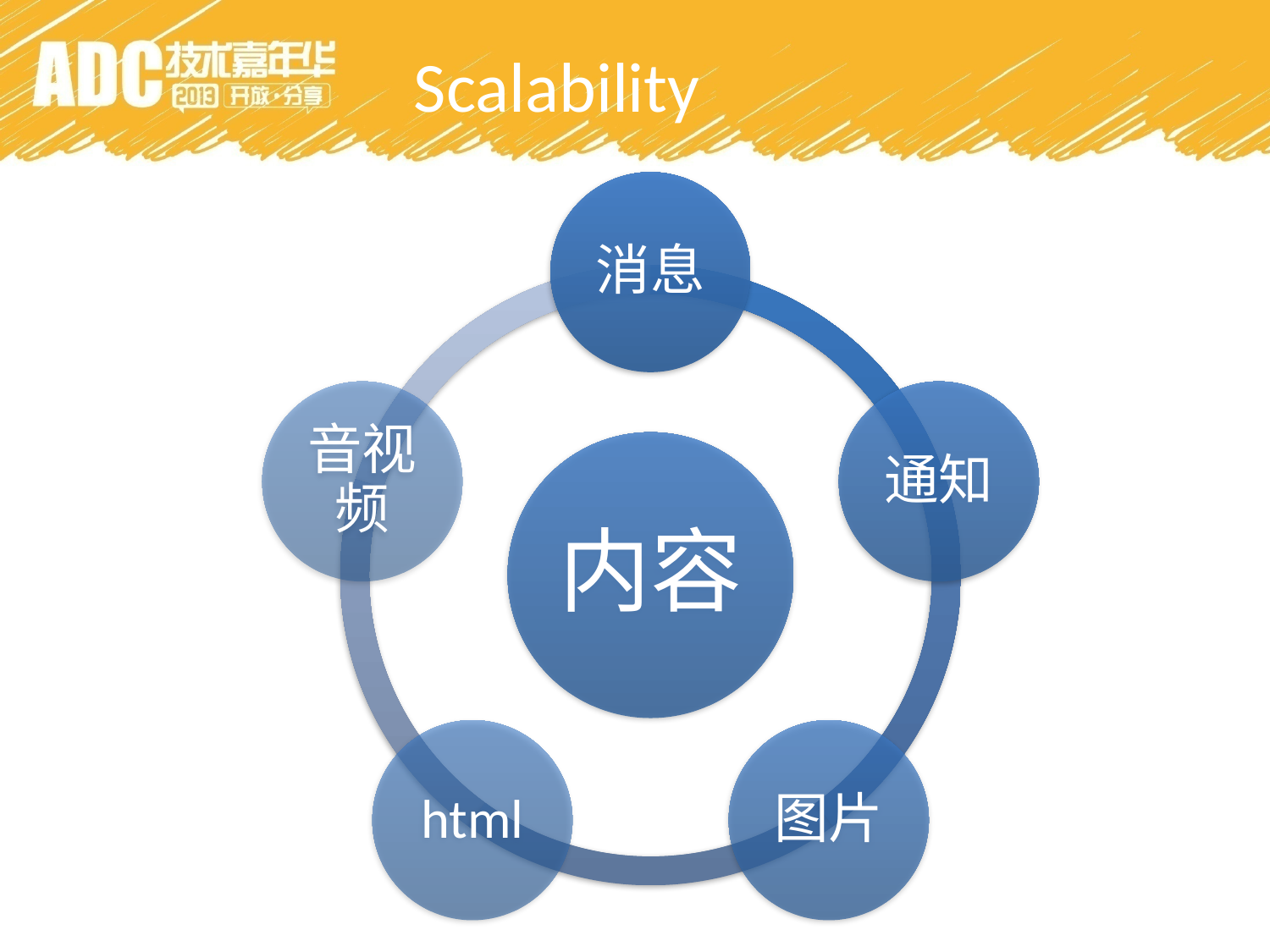

Scalability
内容
消息
通知
图片
html
音视频